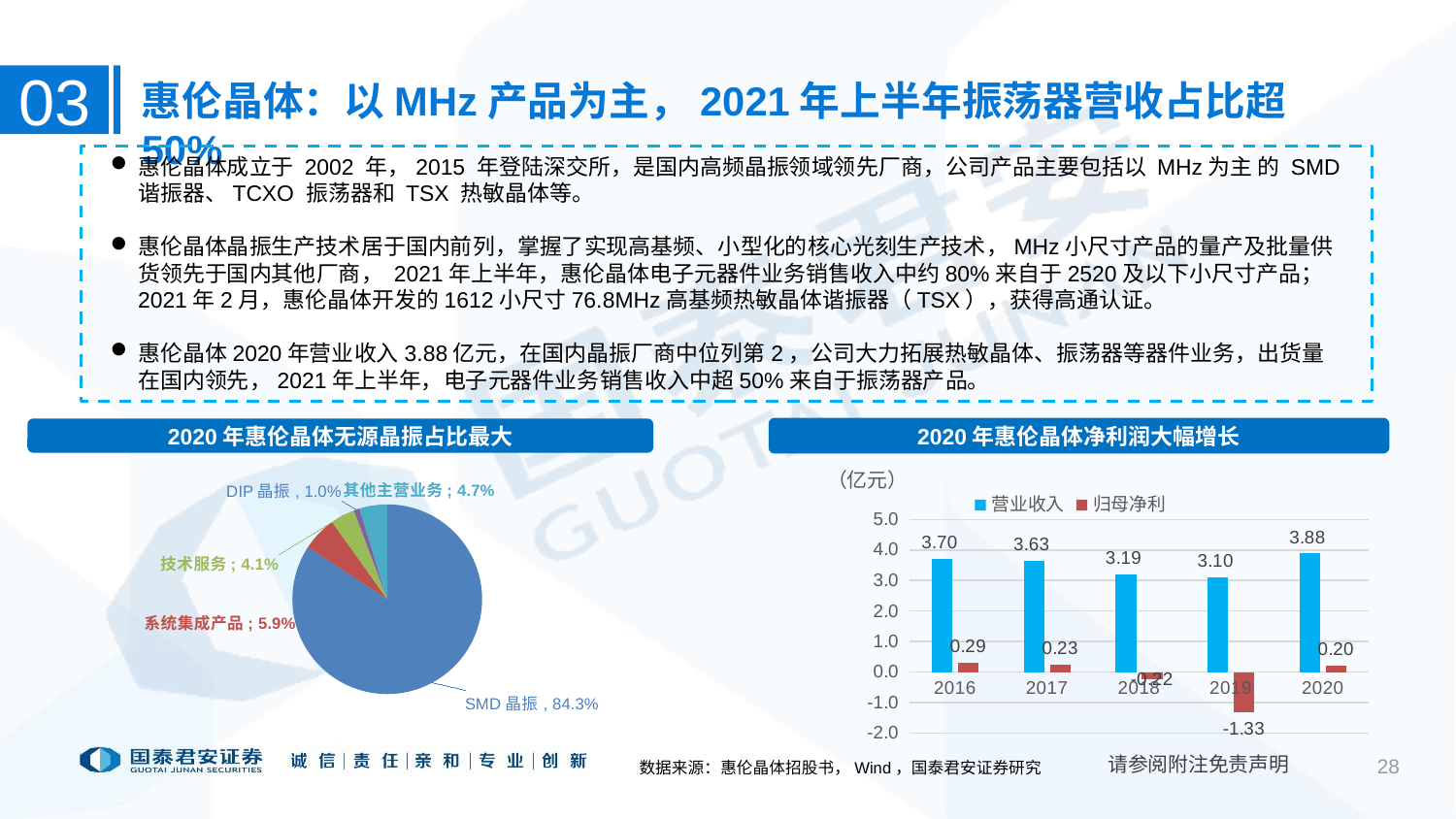

03

惠伦晶体：以MHz产品为主，2021年上半年振荡器营收占比超50%
惠伦晶体成立于 2002 年，2015 年登陆深交所，是国内高频晶振领域领先厂商，公司产品主要包括以 MHz为主 的 SMD 谐振器、TCXO 振荡器和 TSX 热敏晶体等。

惠伦晶体晶振生产技术居于国内前列，掌握了实现高基频、小型化的核心光刻生产技术，MHz小尺寸产品的量产及批量供货领先于国内其他厂商， 2021年上半年，惠伦晶体电子元器件业务销售收入中约80%来自于2520及以下小尺寸产品；2021年2月，惠伦晶体开发的1612小尺寸76.8MHz高基频热敏晶体谐振器（TSX），获得高通认证。

惠伦晶体2020年营业收入3.88亿元，在国内晶振厂商中位列第2，公司大力拓展热敏晶体、振荡器等器件业务，出货量在国内领先，2021年上半年，电子元器件业务销售收入中超50%来自于振荡器产品。

2020年惠伦晶体净利润大幅增长
2020年惠伦晶体无源晶振占比最大
（亿元）

### Chart

| Category |  |
|---|---|
| 表面贴装式压电石英晶体谐振器 | 0.8425 |
| 系统集成产品 | 0.0587 |
| 技术服务 | 0.0414 |
| 双列直插式压电石英晶体谐振器 | 0.01 |
| 其他主营业务 | 0.0473 |

### Chart

| Category | 营业收入 | 归母净利 |
|---|---|---|
| 2016 | 3.7 | 0.29 |
| 2017 | 3.63 | 0.23 |
| 2018 | 3.19 | -0.22 |
| 2019 | 3.1 | -1.33 |
| 2020 | 3.88 | 0.2 |
数据来源：惠伦晶体招股书，Wind，国泰君安证券研究